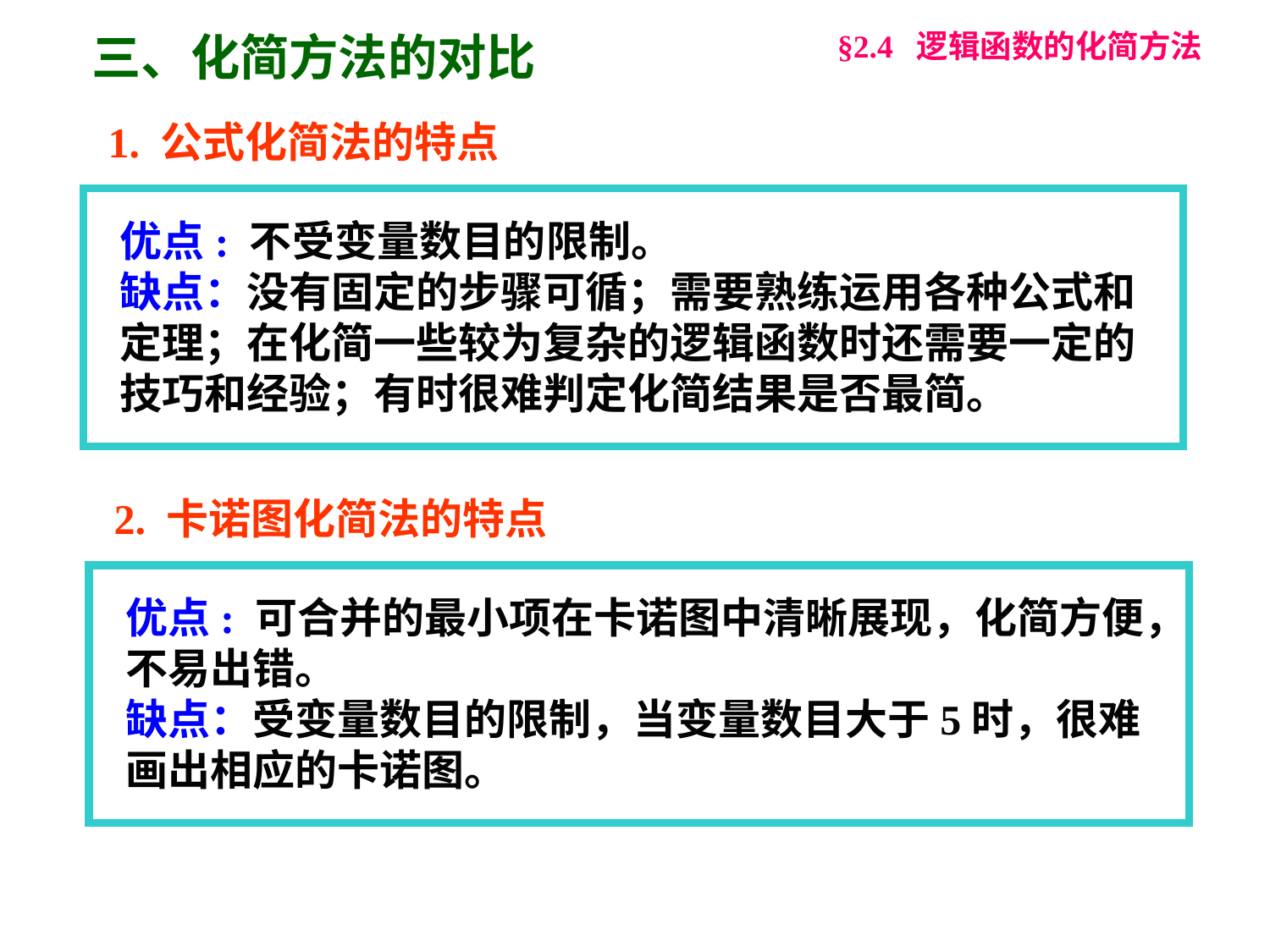

三、化简方法的对比
§2.4  逻辑函数的化简方法
1. 公式化简法的特点

优点: 不受变量数目的限制。
缺点：没有固定的步骤可循；需要熟练运用各种公式和定理；在化简一些较为复杂的逻辑函数时还需要一定的技巧和经验；有时很难判定化简结果是否最简。
2. 卡诺图化简法的特点

优点: 可合并的最小项在卡诺图中清晰展现，化简方便，不易出错。
缺点：受变量数目的限制，当变量数目大于5时，很难画出相应的卡诺图。